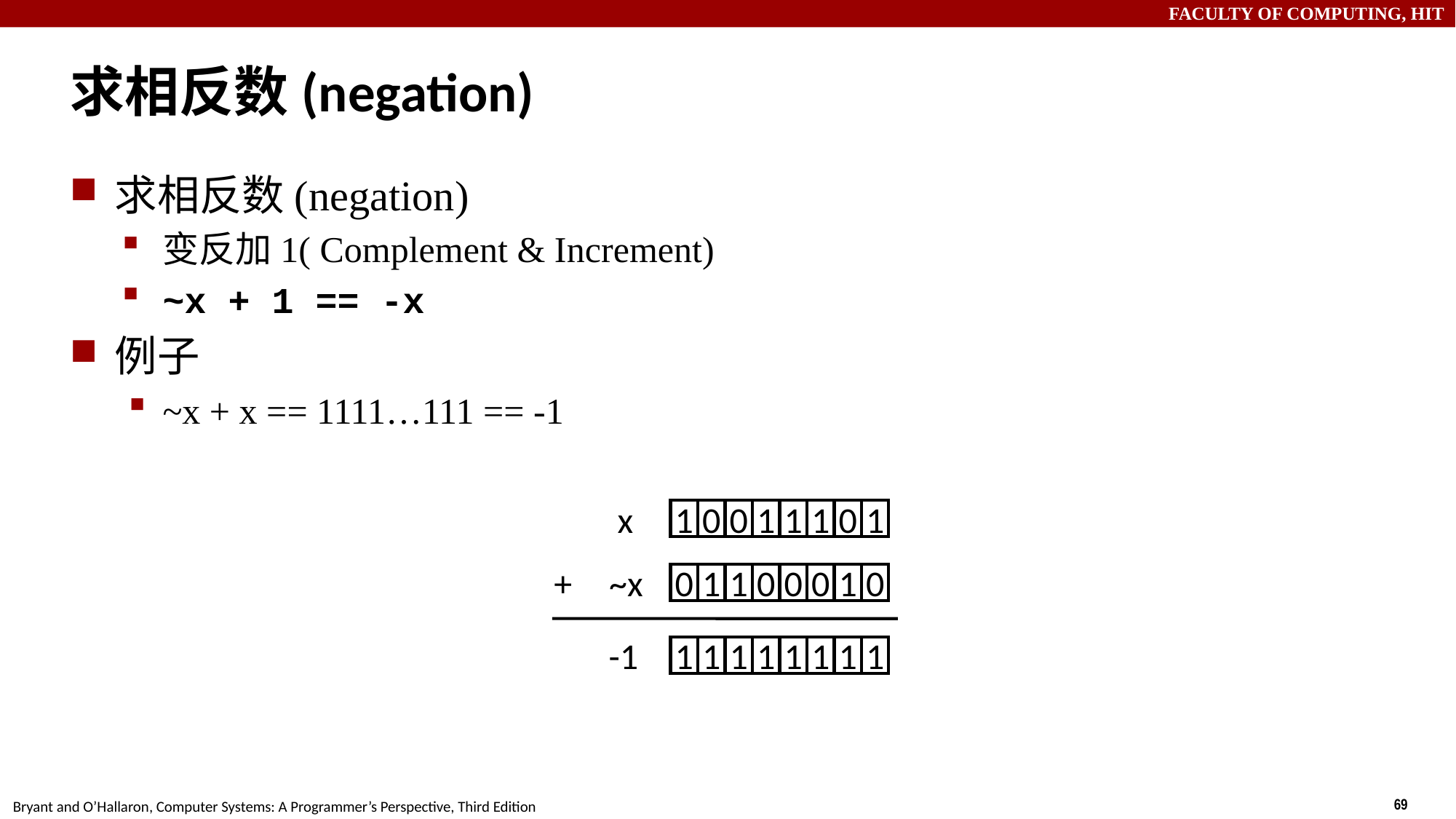

# 求相反数(negation)
求相反数(negation)
变反加1( Complement & Increment)
~x + 1 == -x
例子
~x + x == 1111…111 == -1

 x
1
0
0
1
1
1
0
1
+
~x
0
1
1
0
0
0
1
0

-1
1
1
1
1
1
1
1
1